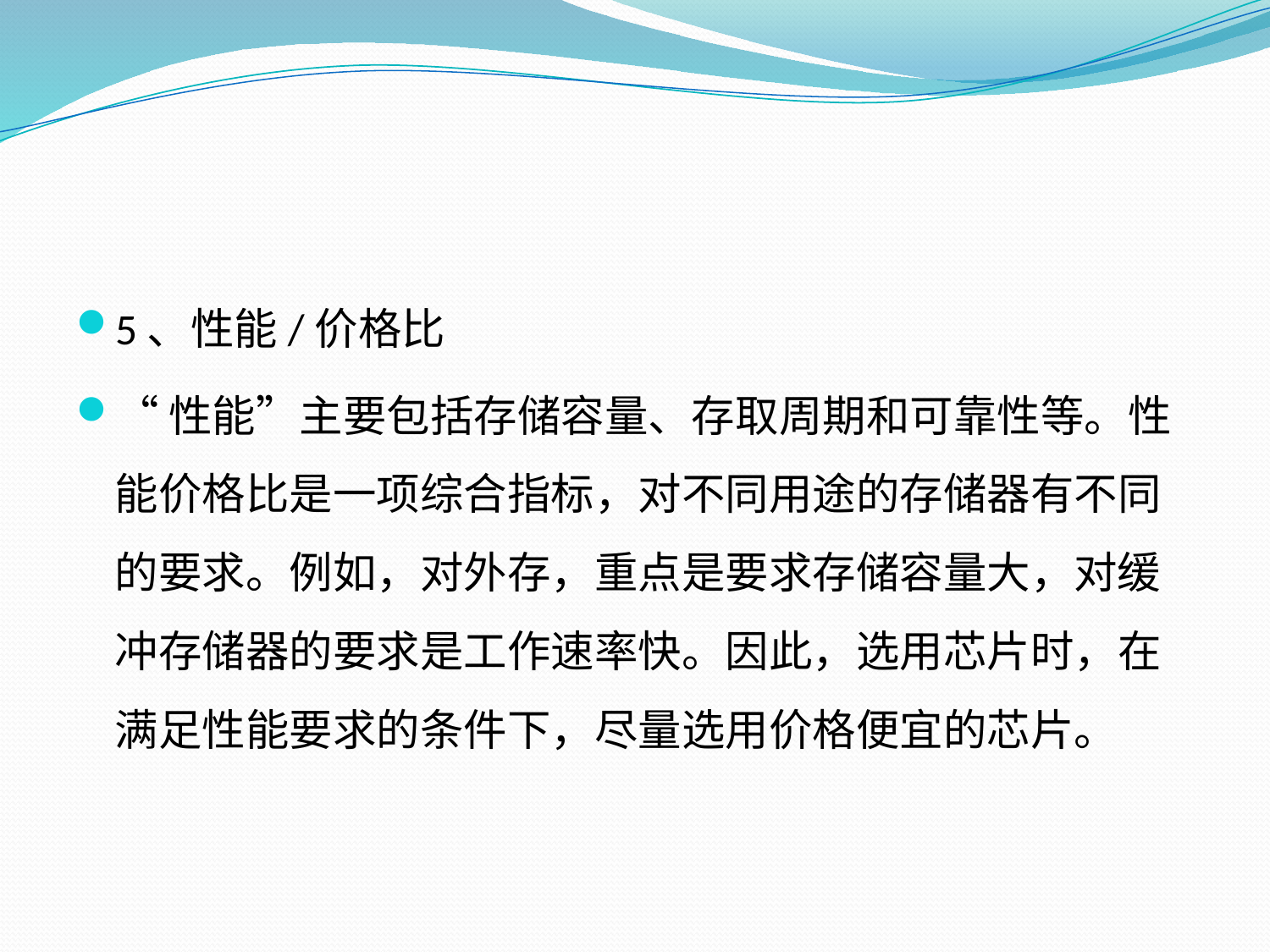

5、性能/价格比
“性能”主要包括存储容量、存取周期和可靠性等。性能价格比是一项综合指标，对不同用途的存储器有不同的要求。例如，对外存，重点是要求存储容量大，对缓冲存储器的要求是工作速率快。因此，选用芯片时，在满足性能要求的条件下，尽量选用价格便宜的芯片。